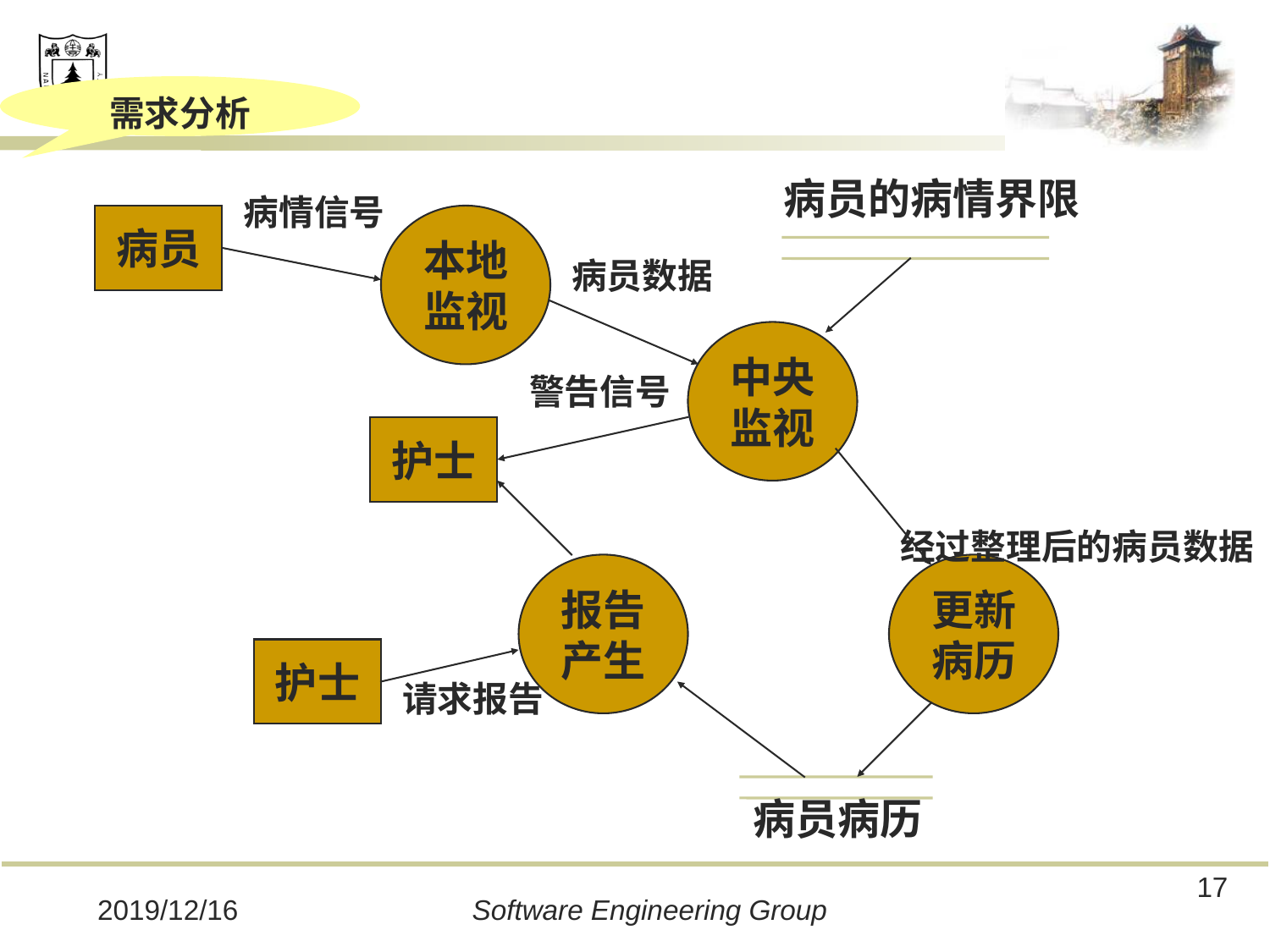

需求分析
病员的病情界限
病情信号
病员
本地
监视

病员数据

中央
监视
警告信号
护士

经过整理后的病员数据
报告
产生
更新
病历
护士

请求报告

病员病历

17
2019/12/16
Software Engineering Group